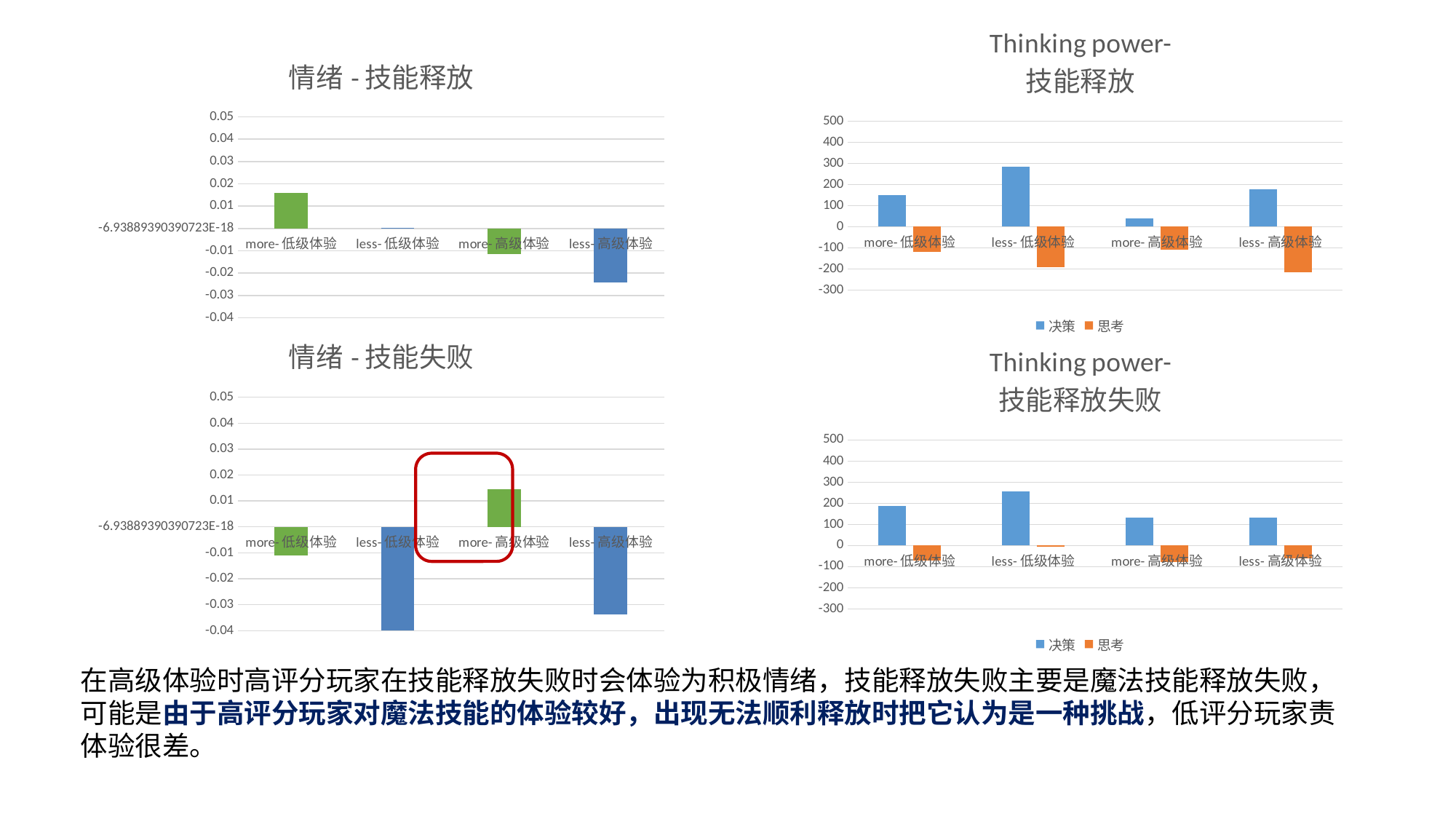

### Chart: Thinking power-
技能释放

| Category | 决策 | 思考 |
|---|---|---|
| more-低级体验 | 150.199534653503 | -120.1658721807024 |
| less-低级体验 | 285.07057343728025 | -191.73014881271712 |
| more-高级体验 | 39.171864374324585 | -107.78488743745704 |
| less-高级体验 | 176.1866230251871 | -217.0751599755806 |

### Chart: 情绪-技能释放

| Category |  |
|---|---|
| more-低级体验 | 0.015978858148134257 |
| less-低级体验 | 0.00041563973480091487 |
| more-高级体验 | -0.011567491162121553 |
| less-高级体验 | -0.024156402945441337 |

### Chart: 情绪-技能失败

| Category |  |
|---|---|
| more-低级体验 | -0.011145328267995549 |
| less-低级体验 | -0.04045401342106941 |
| more-高级体验 | 0.014526036901142174 |
| less-高级体验 | -0.03382419298264854 |

### Chart: Thinking power-
技能释放失败

| Category | 决策 | 思考 |
|---|---|---|
| more-低级体验 | 188.56803833939858 | -71.86889338316597 |
| less-低级体验 | 255.73520877261896 | -6.378098543171643 |
| more-高级体验 | 130.57099009190327 | -79.53860968851585 |
| less-高级体验 | 132.98431708103638 | -60.501121709537635 |
在高级体验时高评分玩家在技能释放失败时会体验为积极情绪，技能释放失败主要是魔法技能释放失败，可能是由于高评分玩家对魔法技能的体验较好，出现无法顺利释放时把它认为是一种挑战，低评分玩家责体验很差。